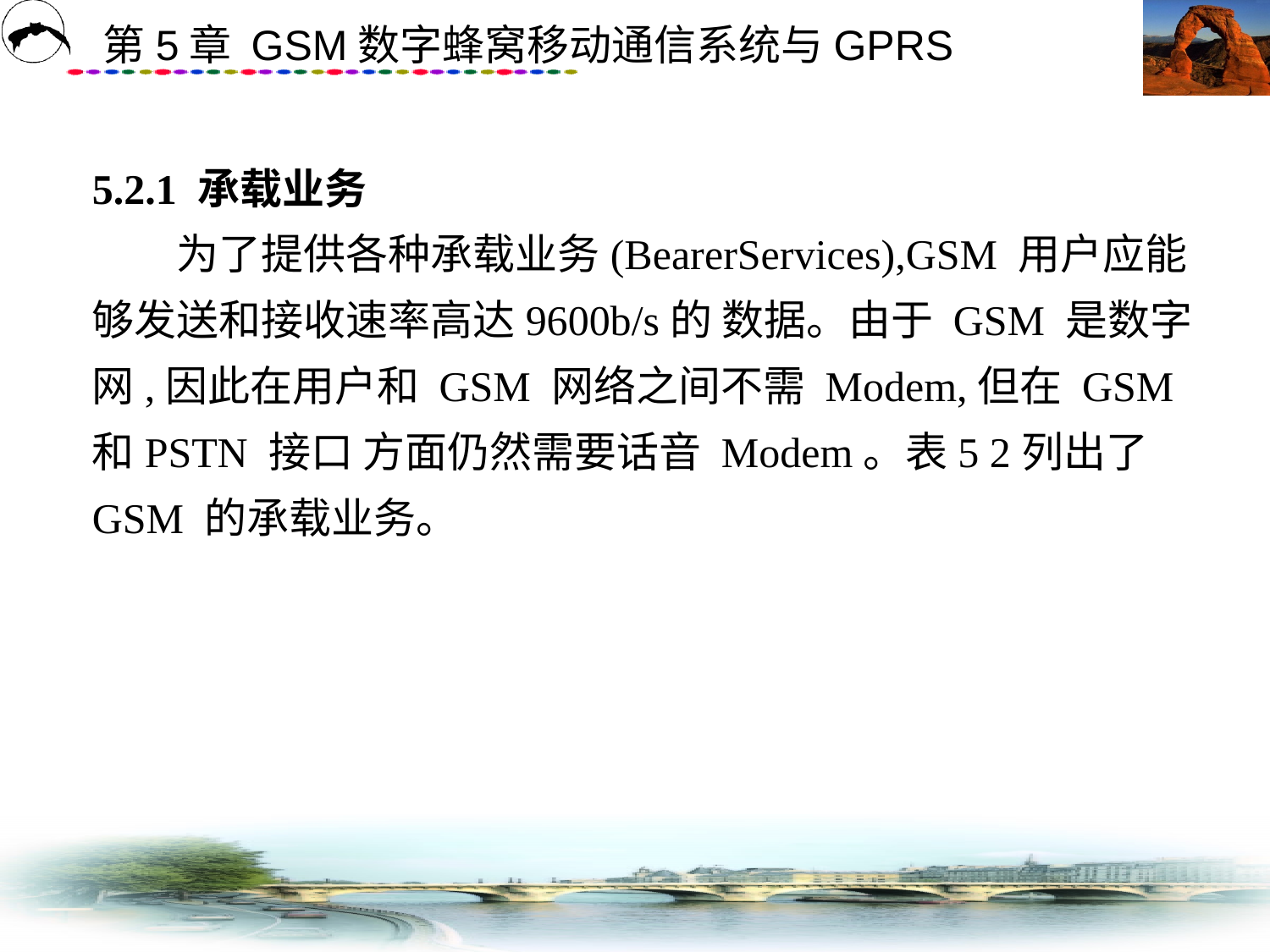

# 5.2.1 承载业务 　　为了提供各种承载业务(BearerServices),GSM 用户应能够发送和接收速率高达9600b/s的 数据。由于 GSM 是数字网,因此在用户和 GSM 网络之间不需 Modem,但在 GSM 和PSTN 接口 方面仍然需要话音 Modem。表5 2列出了 GSM 的承载业务。